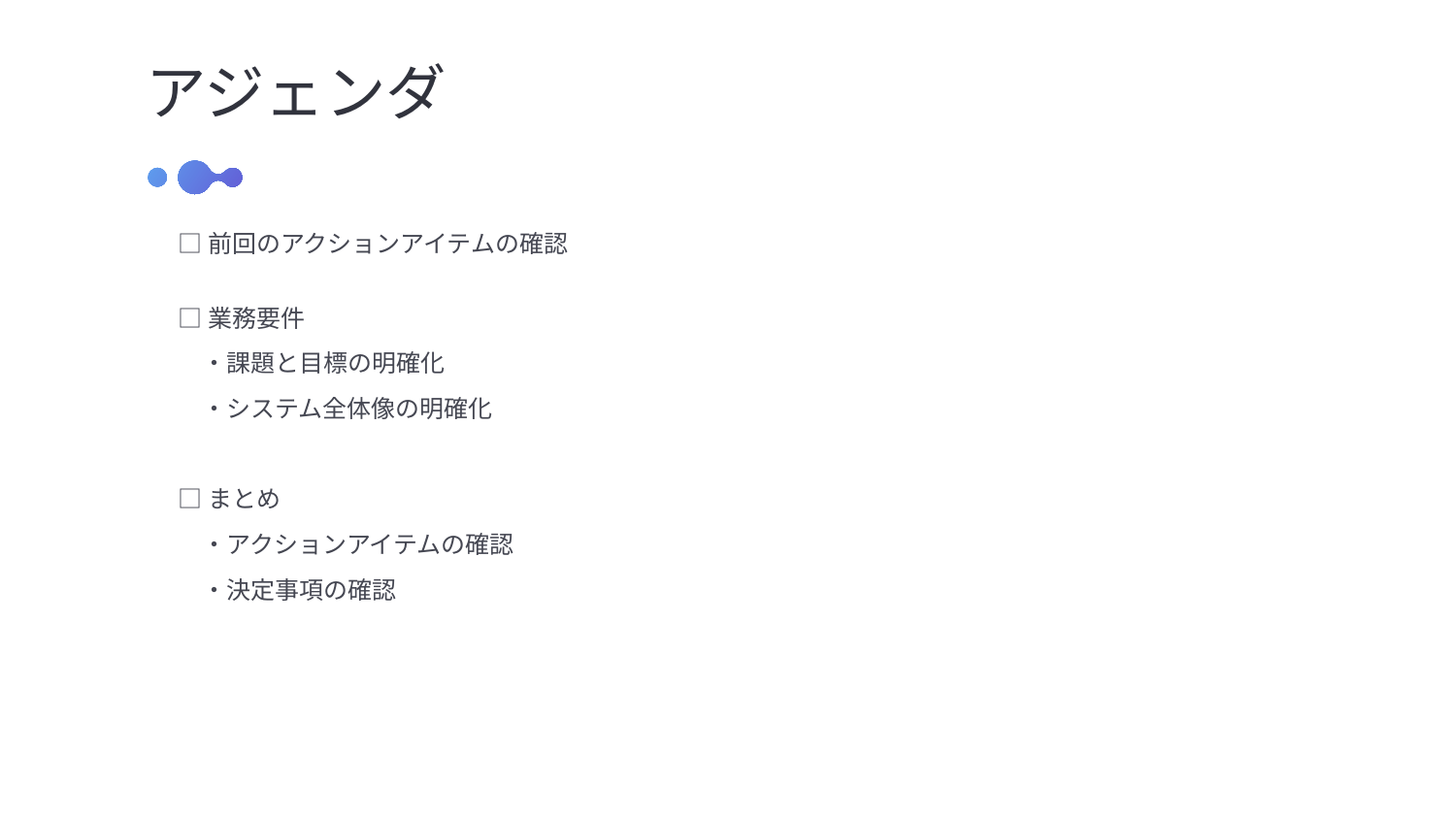

アジェンダ

□前回のアクションアイテムの確認
□業務要件
　・課題と目標の明確化
　・システム全体像の明確化

□まとめ
　・アクションアイテムの確認
　・決定事項の確認